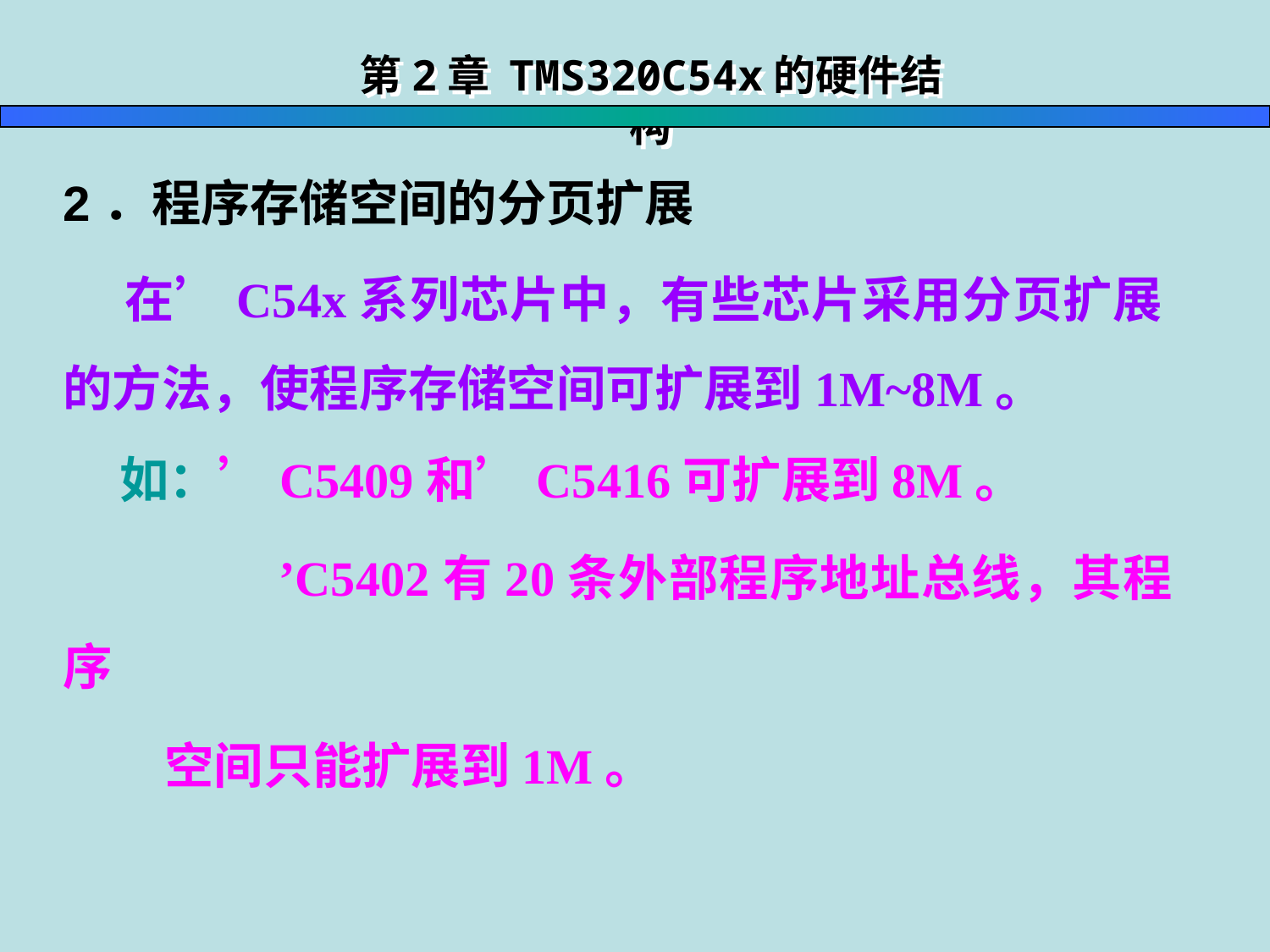

第2章 TMS320C54x的硬件结构

2．程序存储空间的分页扩展
    在’C54x系列芯片中，有些芯片采用分页扩展的方法，使程序存储空间可扩展到1M~8M。
    如：’C5409和’C5416可扩展到8M。
                ’C5402有20条外部程序地址总线，其程序
        空间只能扩展到1M。
85